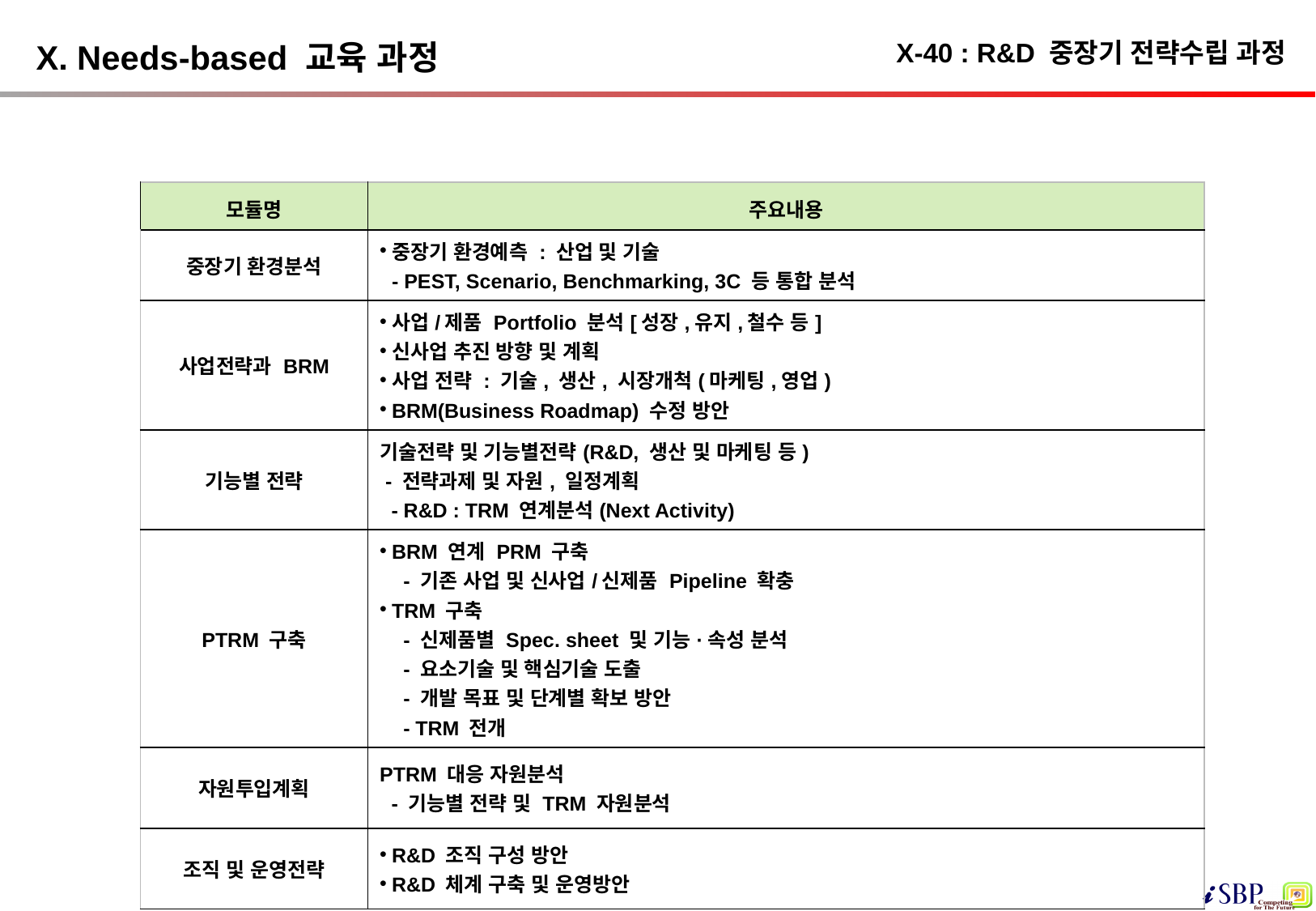

# X-40 : R&D 중장기 전략수립 과정
X. Needs-based 교육 과정
| 모듈명 | 주요내용 |
| --- | --- |
| 중장기 환경분석 | 중장기 환경예측 : 산업 및 기술 - PEST, Scenario, Benchmarking, 3C 등 통합 분석 |
| 사업전략과 BRM | 사업/제품 Portfolio 분석[성장,유지,철수 등] 신사업 추진 방향 및 계획 사업 전략 : 기술, 생산, 시장개척(마케팅,영업) BRM(Business Roadmap) 수정 방안 |
| 기능별 전략 | 기술전략 및 기능별전략(R&D, 생산 및 마케팅 등) - 전략과제 및 자원, 일정계획 - R&D : TRM 연계분석(Next Activity) |
| PTRM 구축 | BRM 연계 PRM 구축 - 기존 사업 및 신사업/신제품 Pipeline 확충 TRM 구축 - 신제품별 Spec. sheet 및 기능·속성 분석 - 요소기술 및 핵심기술 도출 - 개발 목표 및 단계별 확보 방안 - TRM 전개 |
| 자원투입계획 | PTRM 대응 자원분석 - 기능별 전략 및 TRM 자원분석 |
| 조직 및 운영전략 | R&D 조직 구성 방안 R&D 체계 구축 및 운영방안 |